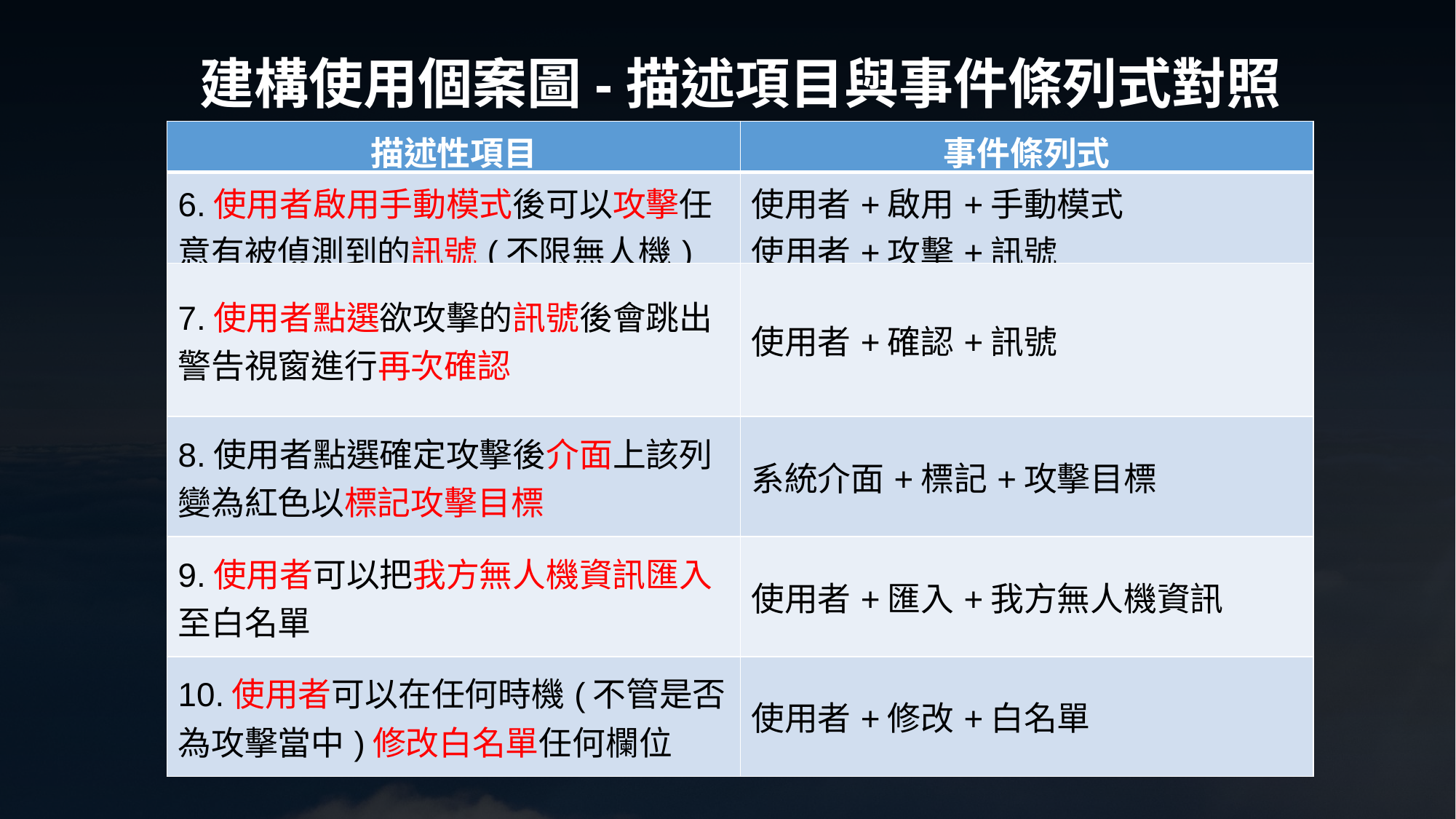

建構使用個案圖-描述項目與事件條列式對照
| 描述性項目 | 事件條列式 |
| --- | --- |
| 6.使用者啟用手動模式後可以攻擊任意有被偵測到的訊號(不限無人機) | 使用者+啟用+手動模式 使用者+攻擊+訊號 |
| 7.使用者點選欲攻擊的訊號後會跳出警告視窗進行再次確認 | 使用者+確認+訊號 |
| 8.使用者點選確定攻擊後介面上該列變為紅色以標記攻擊目標 | 系統介面+標記+攻擊目標 |
| 9.使用者可以把我方無人機資訊匯入至白名單 | 使用者+匯入+我方無人機資訊 |
| 10.使用者可以在任何時機(不管是否為攻擊當中)修改白名單任何欄位 | 使用者+修改+白名單 |